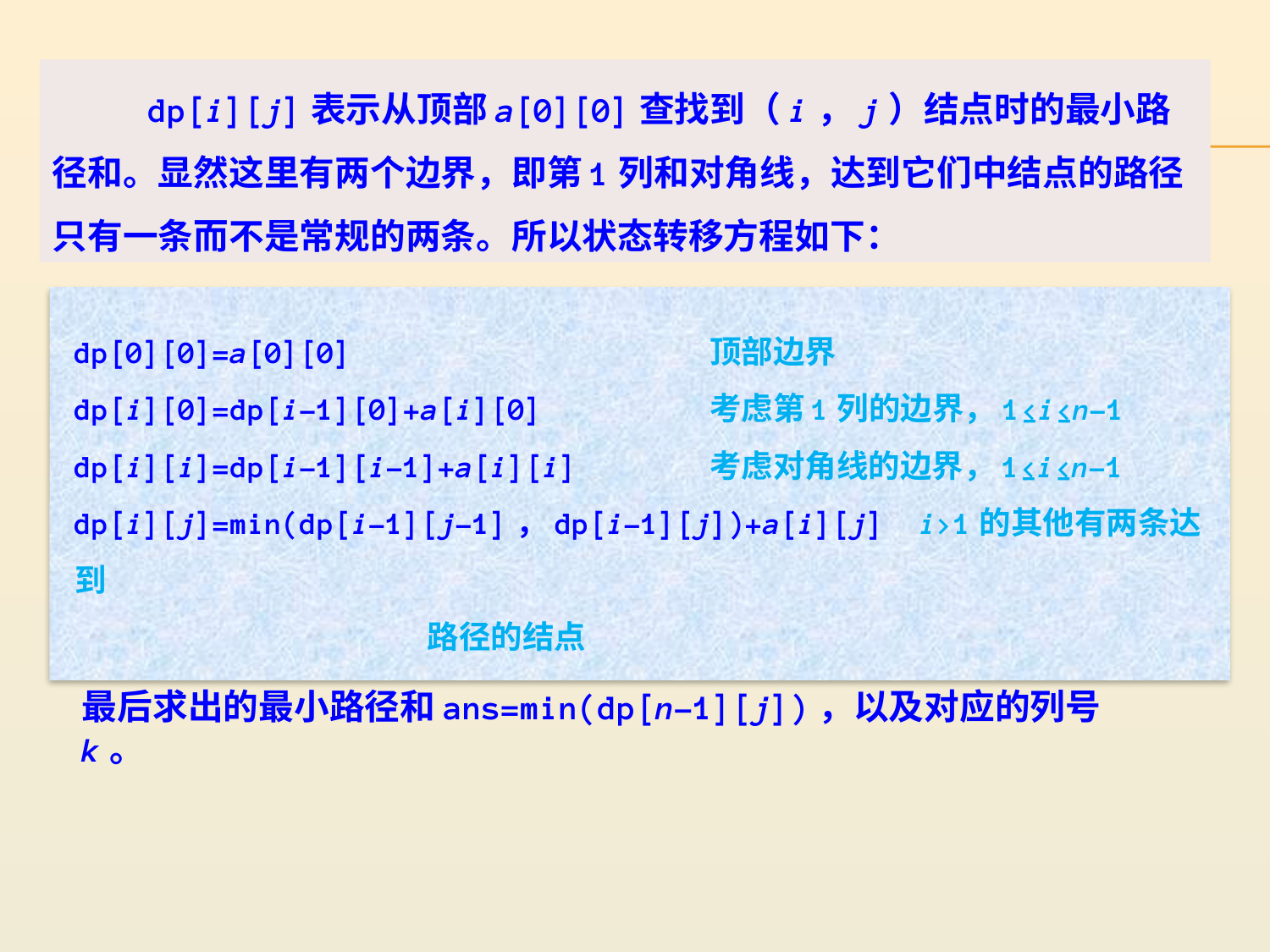

dp[i][j]表示从顶部a[0][0]查找到（i，j）结点时的最小路径和。显然这里有两个边界，即第1列和对角线，达到它们中结点的路径只有一条而不是常规的两条。所以状态转移方程如下：
dp[0][0]=a[0][0]			顶部边界
dp[i][0]=dp[i-1][0]+a[i][0]		考虑第1列的边界，1≤i≤n-1
dp[i][i]=dp[i-1][i-1]+a[i][i]		考虑对角线的边界，1≤i≤n-1
dp[i][j]=min(dp[i-1][j-1]，dp[i-1][j])+a[i][j]  i>1的其他有两条达到
                                                路径的结点
最后求出的最小路径和ans=min(dp[n-1][j])，以及对应的列号k。